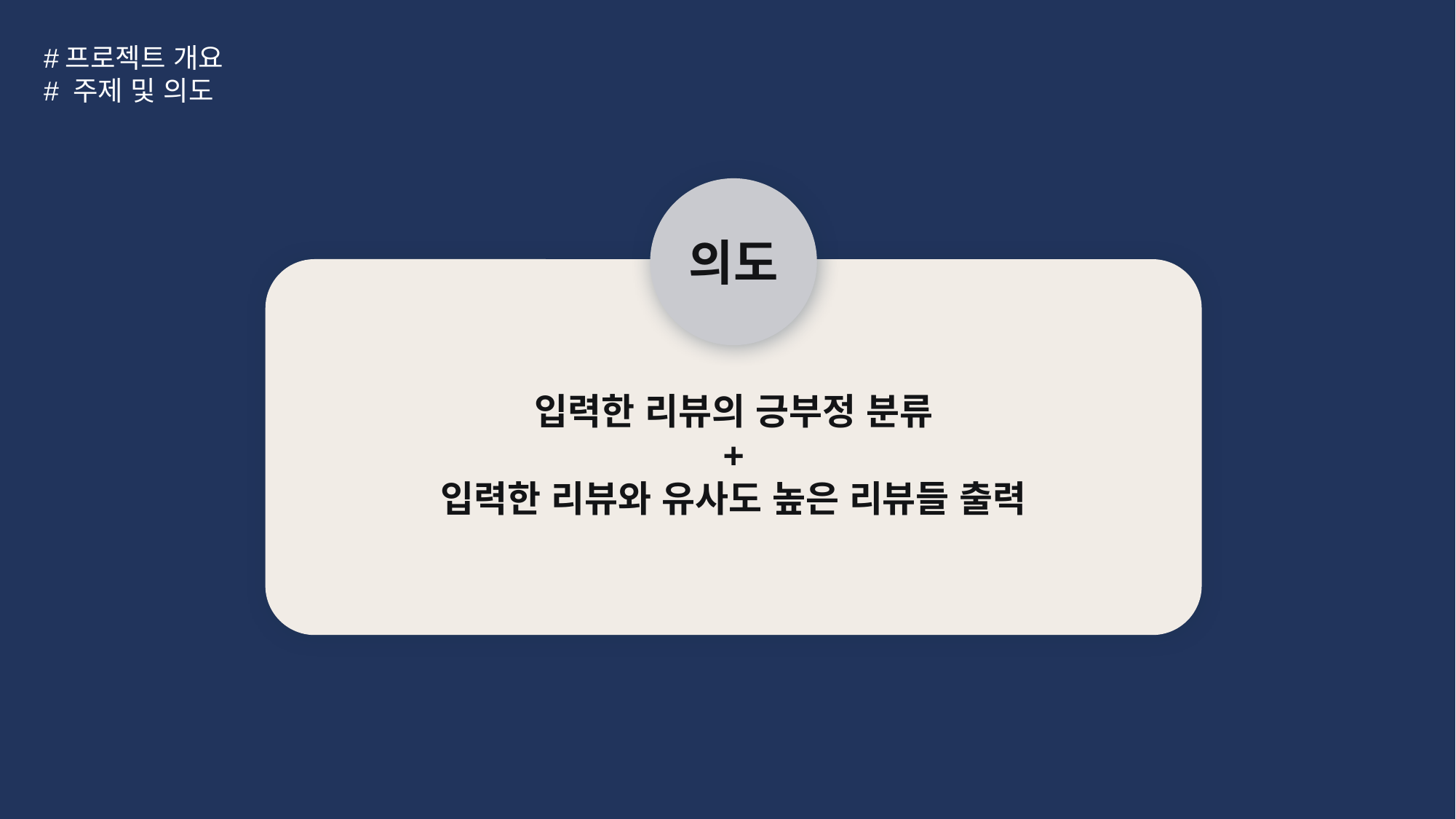

#프로젝트 개요
# 주제 및 의도

의도
입력한 리뷰의 긍부정 분류
+
입력한 리뷰와 유사도 높은 리뷰들 출력